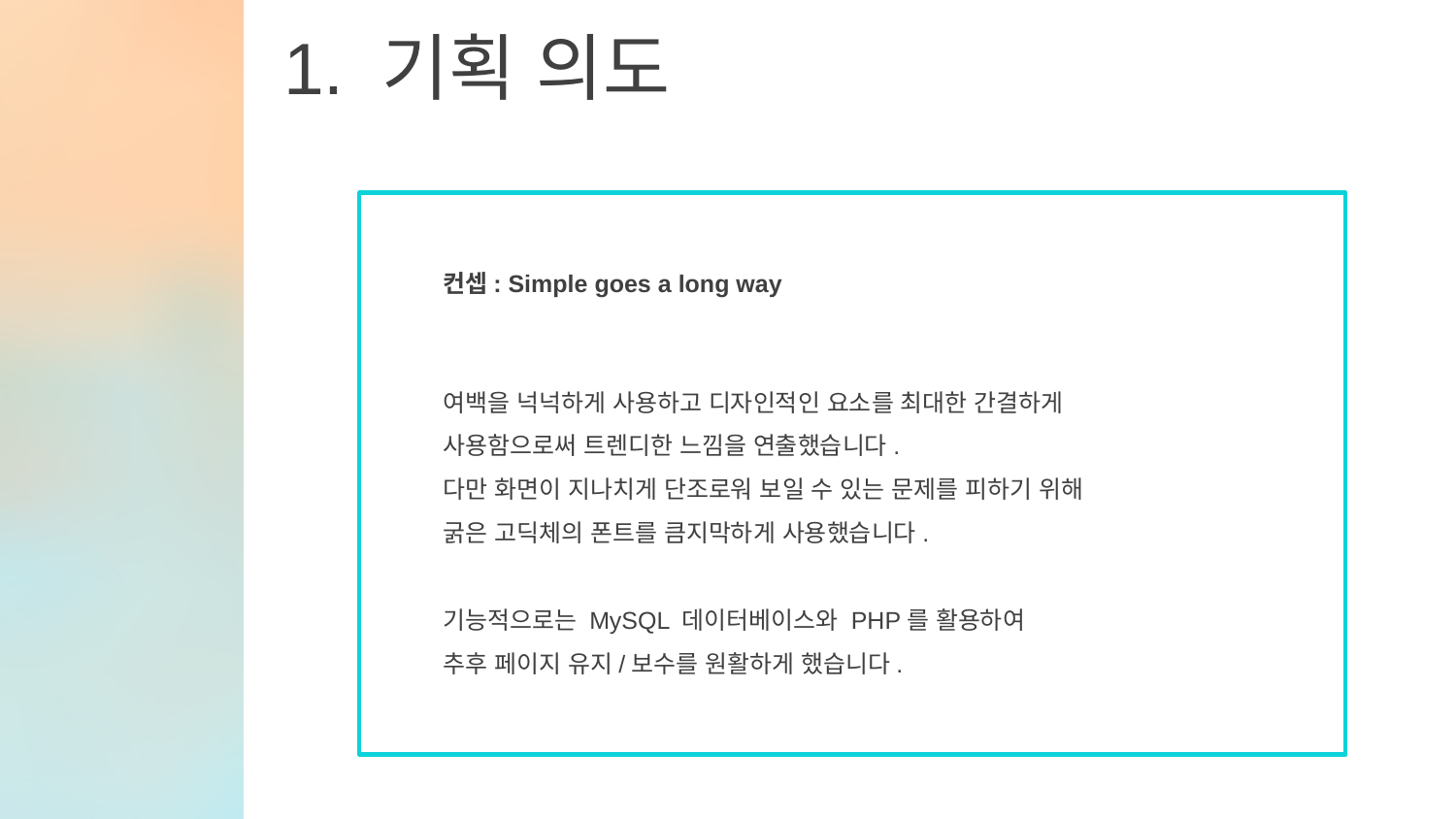

1. 기획 의도

컨셉: Simple goes a long way
여백을 넉넉하게 사용하고 디자인적인 요소를 최대한 간결하게
사용함으로써 트렌디한 느낌을 연출했습니다.
다만 화면이 지나치게 단조로워 보일 수 있는 문제를 피하기 위해
굵은 고딕체의 폰트를 큼지막하게 사용했습니다.

기능적으로는 MySQL 데이터베이스와 PHP를 활용하여
추후 페이지 유지/보수를 원활하게 했습니다.